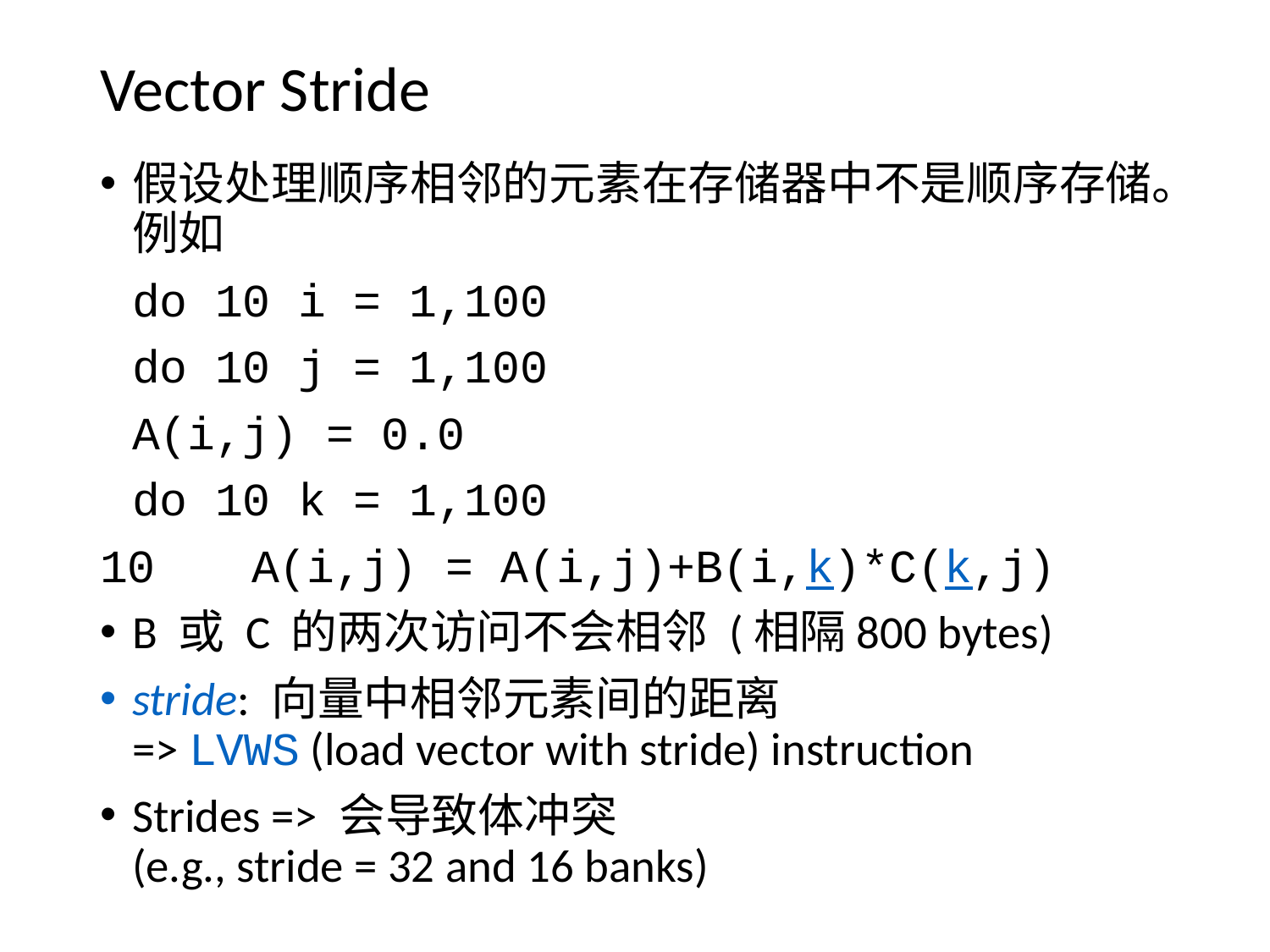

# Vector Stride
假设处理顺序相邻的元素在存储器中不是顺序存储。例如
	do 10 i = 1,100
		do 10 j = 1,100
			A(i,j) = 0.0
			do 10 k = 1,100
10			A(i,j) = A(i,j)+B(i,k)*C(k,j)
B 或 C 的两次访问不会相邻 (相隔800 bytes)
stride: 向量中相邻元素间的距离
=> LVWS (load vector with stride) instruction
Strides => 会导致体冲突
(e.g., stride = 32 and 16 banks)